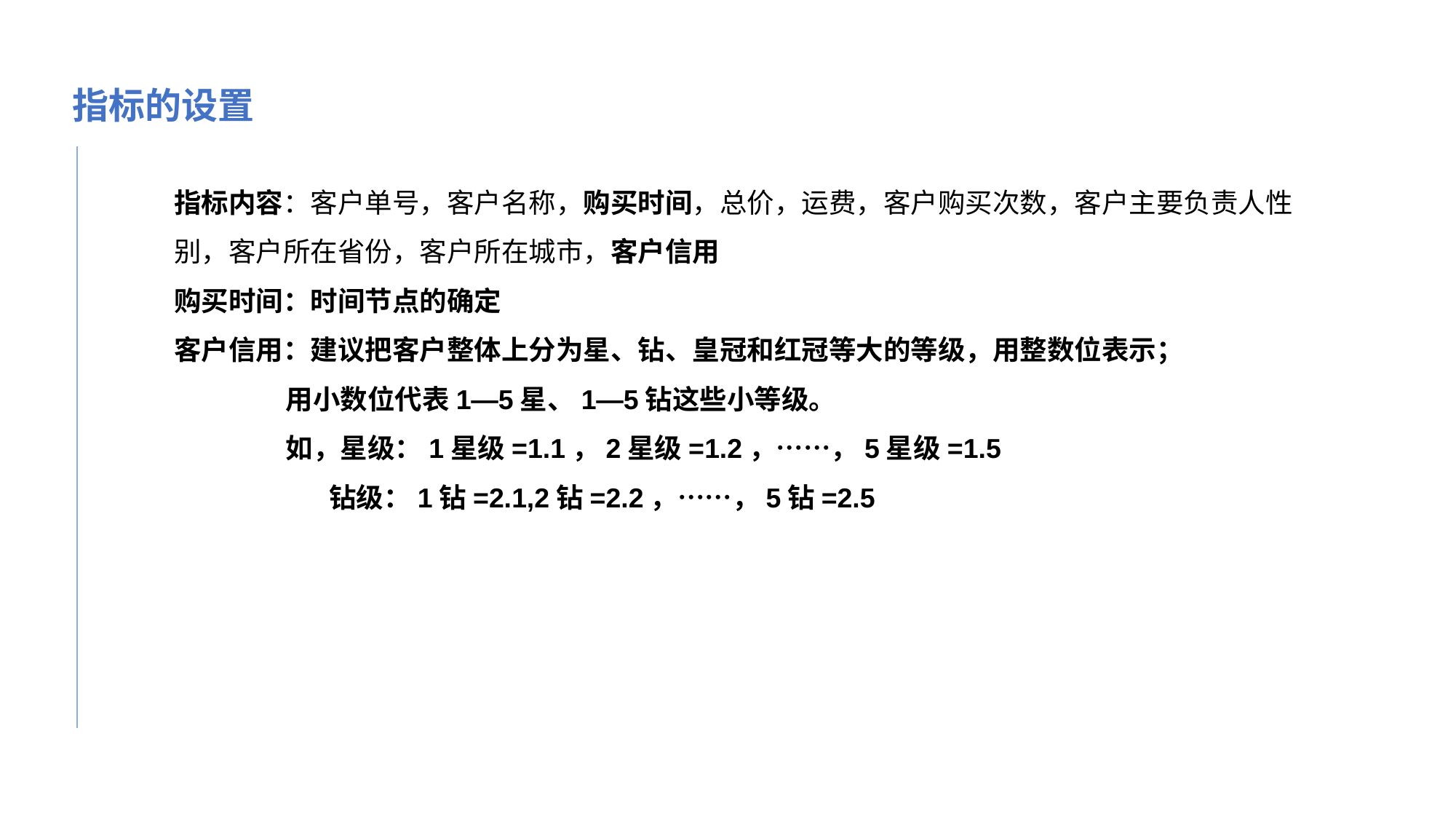

指标的设置
指标内容：客户单号，客户名称，购买时间，总价，运费，客户购买次数，客户主要负责人性别，客户所在省份，客户所在城市，客户信用
购买时间：时间节点的确定
客户信用：建议把客户整体上分为星、钻、皇冠和红冠等大的等级，用整数位表示；
                 用小数位代表1—5星、1—5钻这些小等级。
                 如，星级：1星级=1.1，2星级=1.2，……，5星级=1.5
                        钻级：1钻=2.1,2钻=2.2，……，5钻=2.5